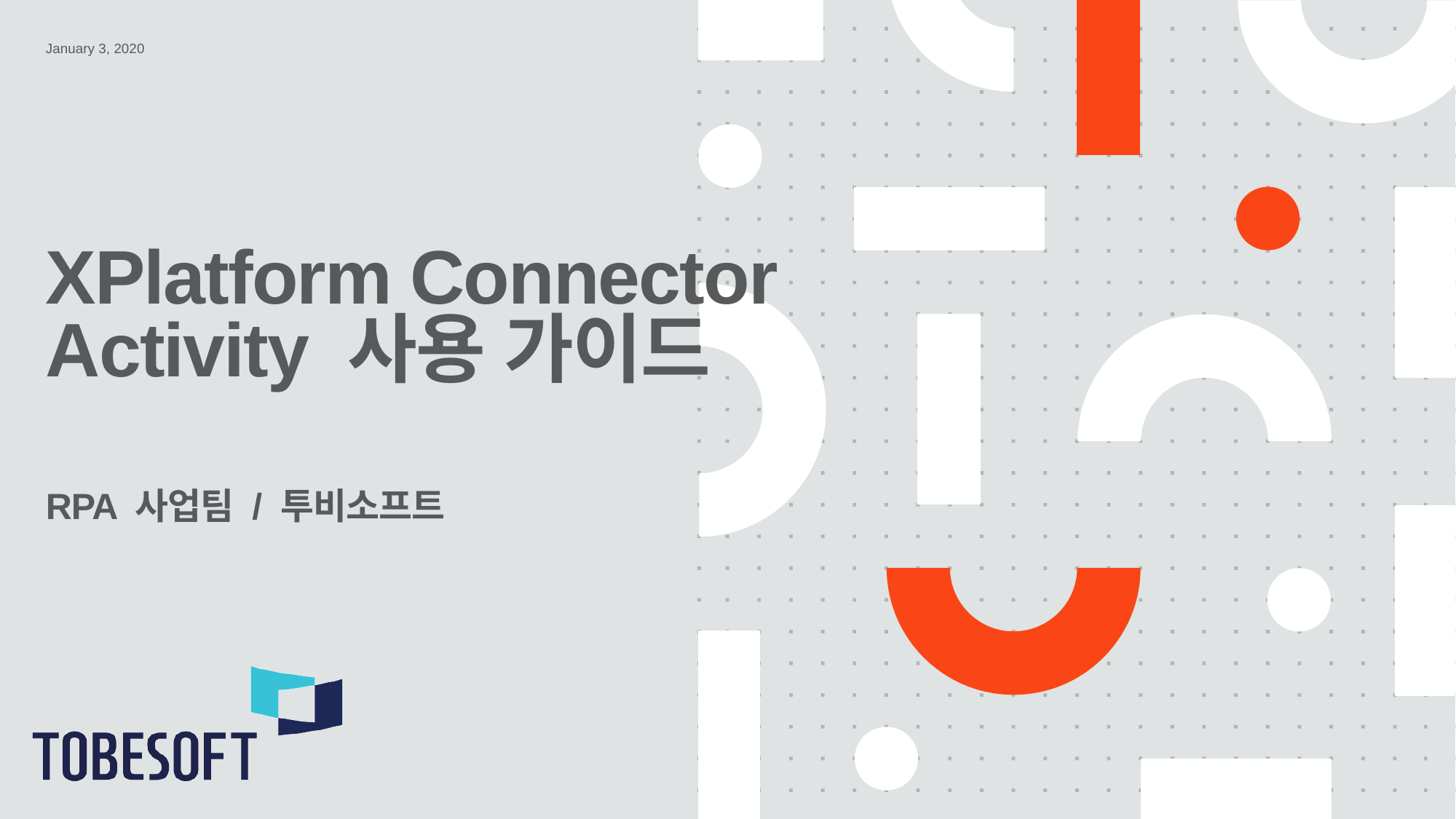

January 3, 2020
# XPlatform Connector Activity 사용 가이드
RPA 사업팀 / 투비소프트